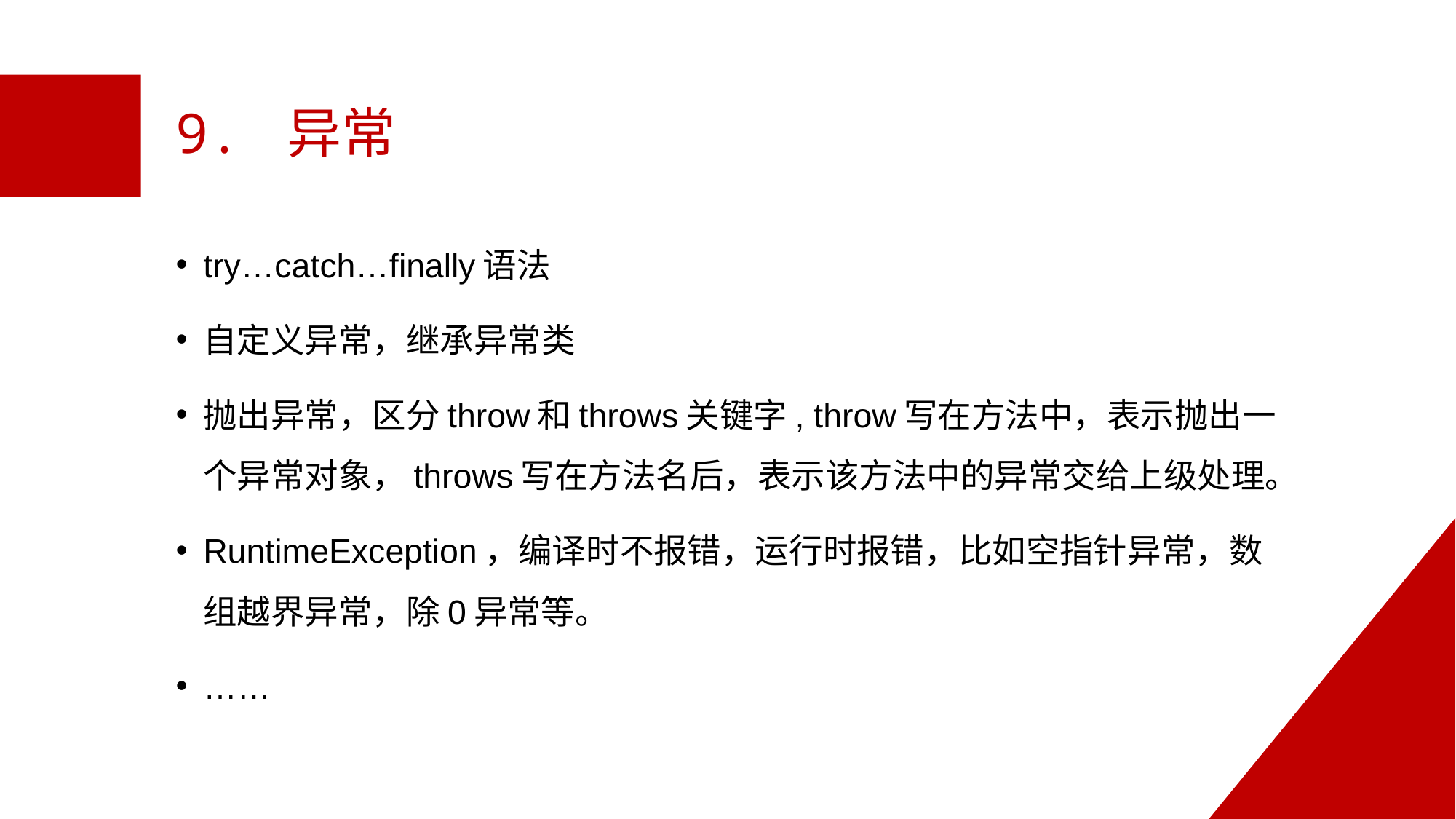

# 9. 异常
try…catch…finally语法
自定义异常，继承异常类
抛出异常，区分throw和throws关键字, throw写在方法中，表示抛出一个异常对象，throws写在方法名后，表示该方法中的异常交给上级处理。
RuntimeException，编译时不报错，运行时报错，比如空指针异常，数组越界异常，除0异常等。
……